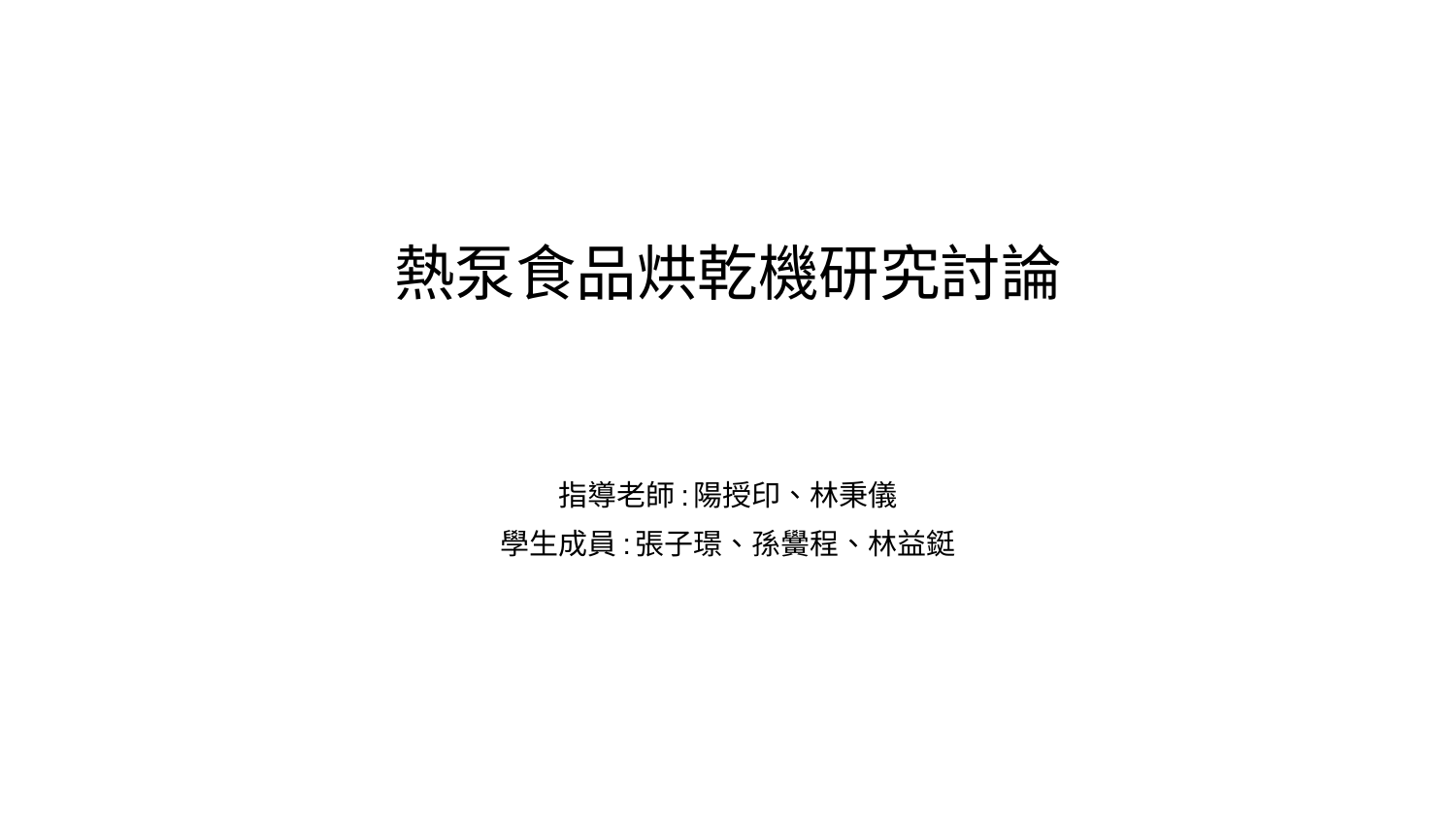

# 熱泵食品烘乾機研究討論

指導老師:陽授印、林秉儀
學生成員:張子璟、孫黌程、林益鋌